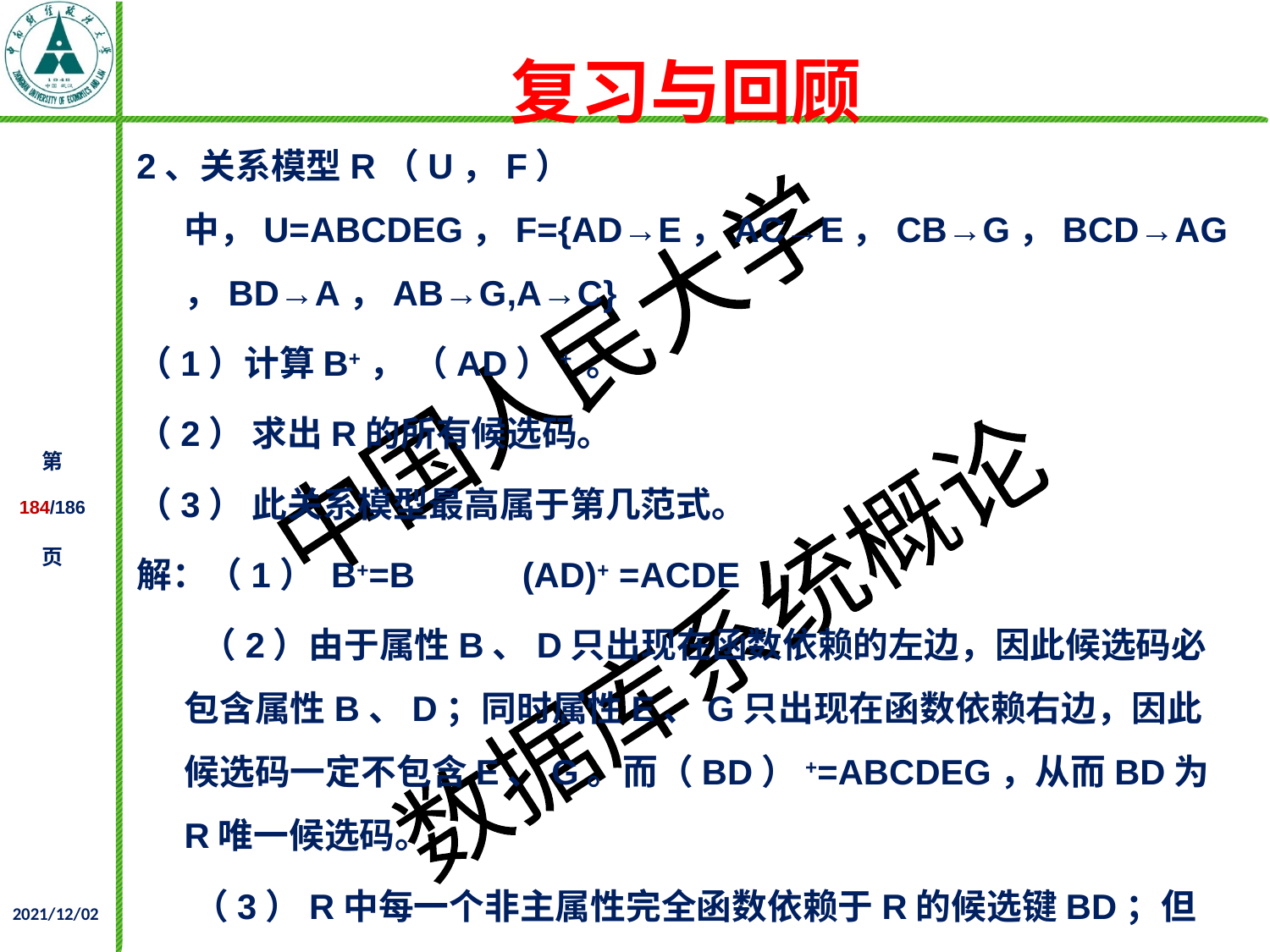

# 复习与回顾
2、关系模型R（U，F）中，U=ABCDEG，F={AD→E，AC→E，CB→G，BCD→AG，BD→A，AB→G,A→C}
（1）计算B+， （AD）+ 。
（2） 求出R的所有候选码。
（3） 此关系模型最高属于第几范式。
解：（1） B+=B           (AD)+ =ACDE
       （2）由于属性B、D只出现在函数依赖的左边，因此候选码必包含属性B、D；同时属性E、G只出现在函数依赖右边，因此候选码一定不包含E、G。而（BD）+=ABCDEG，从而BD为R唯一候选码。
      （3）R中每一个非主属性完全函数依赖于R的候选键BD；但C,G都传递依赖于R的候选键BD，也就是说，R满足2NF的要求，而不满足3NF的要求。此关系模型最高属于2NF。
2021/12/02